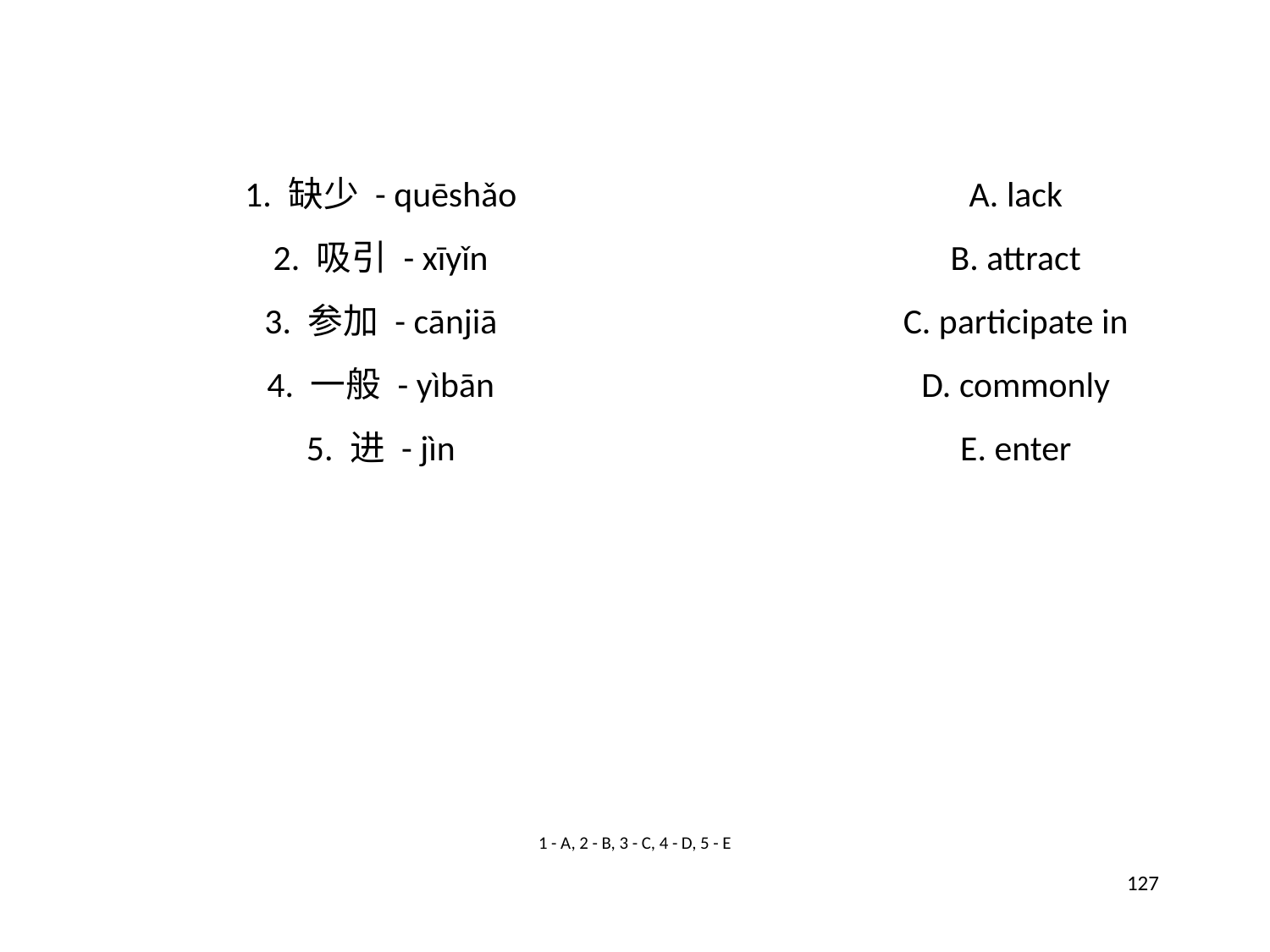

1. 缺少 - quēshǎo

A. lack

2. 吸引 - xīyǐn

B. attract

3. 参加 - cānjiā

C. participate in

4. 一般 - yìbān

D. commonly

5. 进 - jìn

E. enter
1 - A, 2 - B, 3 - C, 4 - D, 5 - E

127